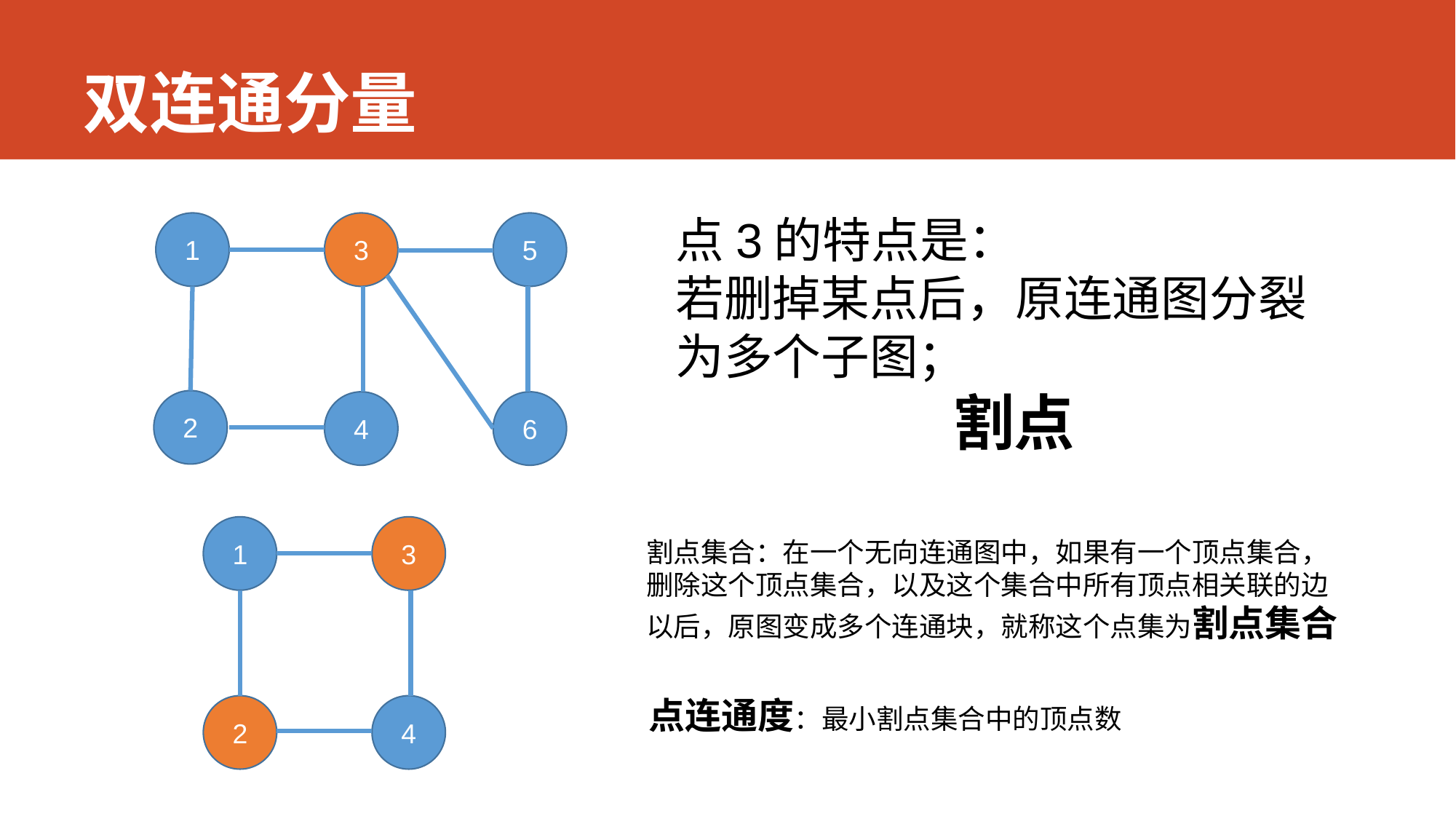

# 双连通分量
点3的特点是：
若删掉某点后，原连通图分裂为多个子图；
割点
1
3
5
2
4
6
1
3
2
4
割点集合：在一个无向连通图中，如果有一个顶点集合，删除这个顶点集合，以及这个集合中所有顶点相关联的边以后，原图变成多个连通块，就称这个点集为割点集合
点连通度：最小割点集合中的顶点数